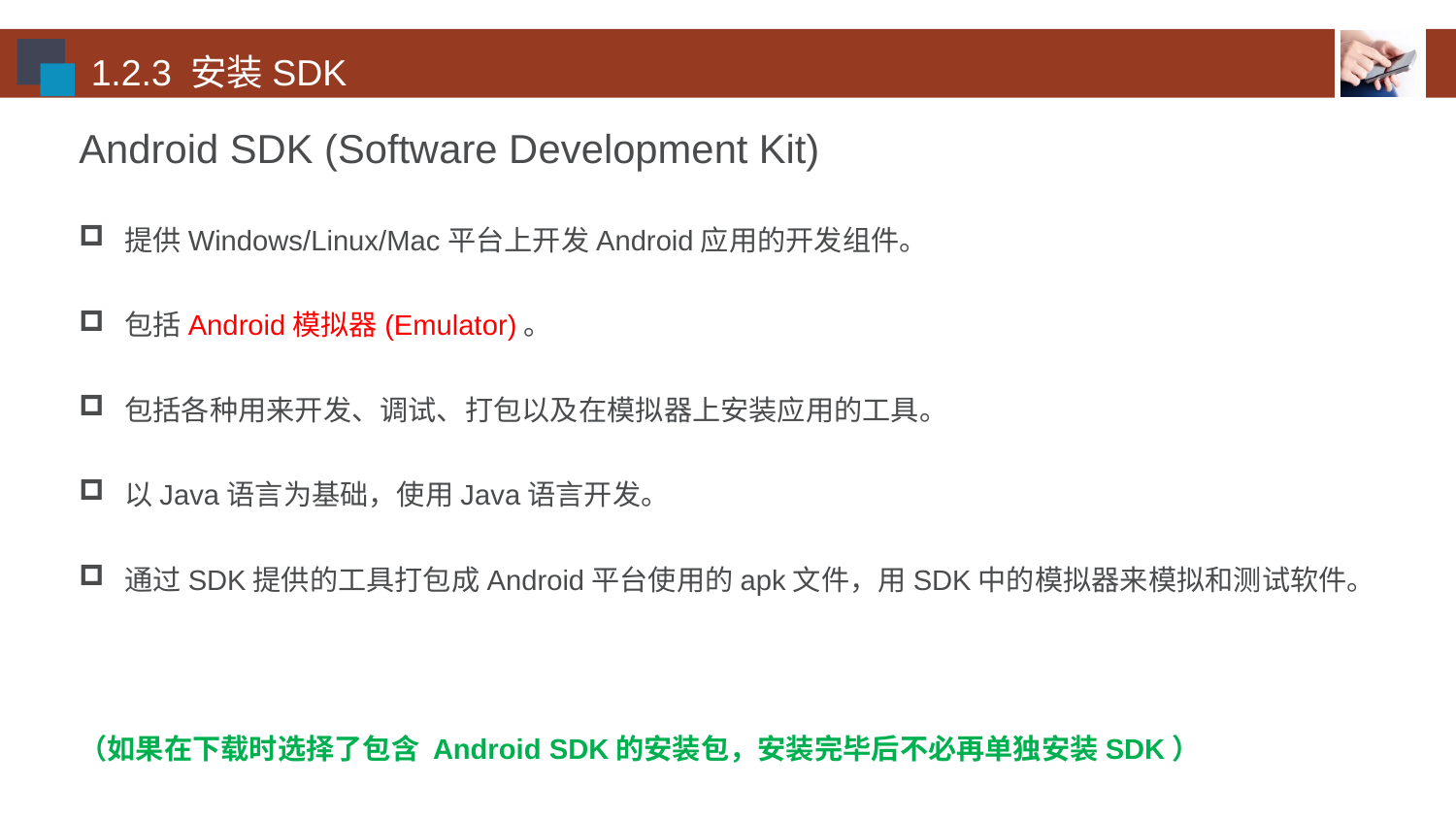

1.2.3 安装SDK
Android SDK (Software Development Kit)

提供Windows/Linux/Mac平台上开发Android应用的开发组件。

包括Android模拟器(Emulator)。

包括各种用来开发、调试、打包以及在模拟器上安装应用的工具。

以Java语言为基础，使用Java语言开发。

通过SDK提供的工具打包成Android平台使用的apk文件，用SDK中的模拟器来模拟和测试软件。

（如果在下载时选择了包含 Android SDK的安装包，安装完毕后不必再单独安装SDK）